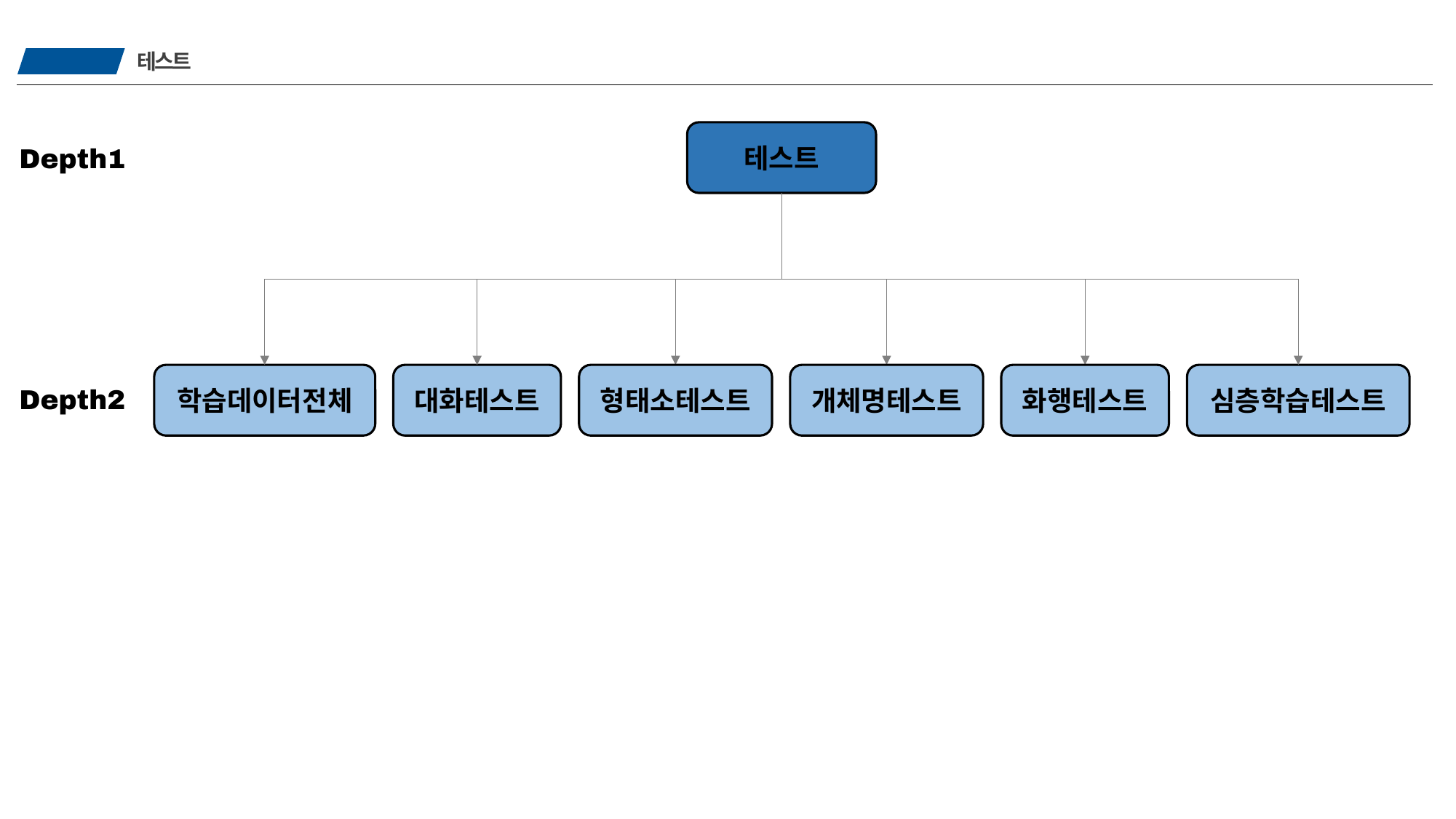

테스트

8
테스트
Depth1
Depth2
학습데이터전체
대화테스트
형태소테스트
개체명테스트
화행테스트
심층학습테스트